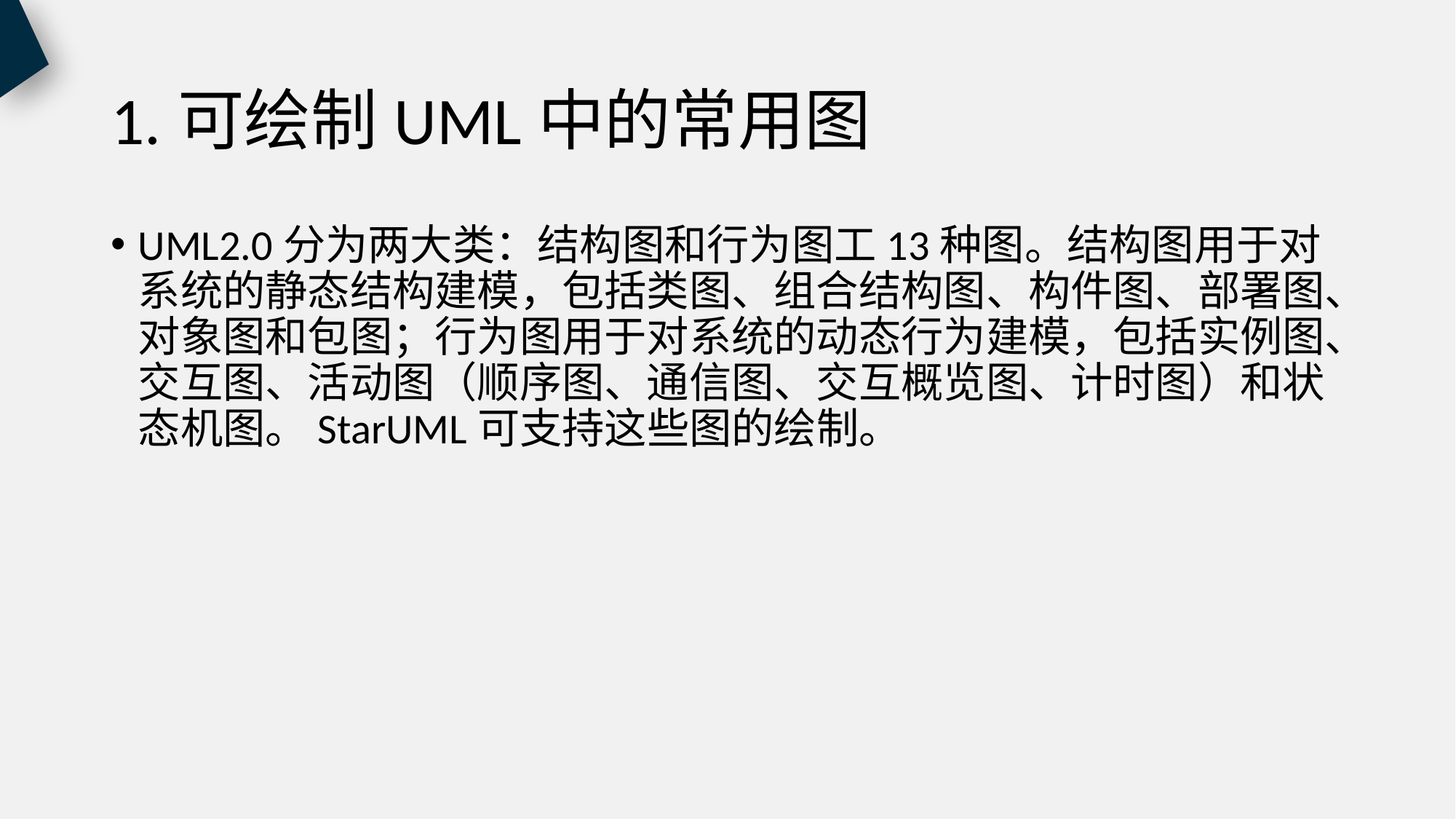

# 1.可绘制UML中的常用图
UML2.0分为两大类：结构图和行为图工13种图。结构图用于对系统的静态结构建模，包括类图、组合结构图、构件图、部署图、对象图和包图；行为图用于对系统的动态行为建模，包括实例图、交互图、活动图（顺序图、通信图、交互概览图、计时图）和状态机图。StarUML可支持这些图的绘制。